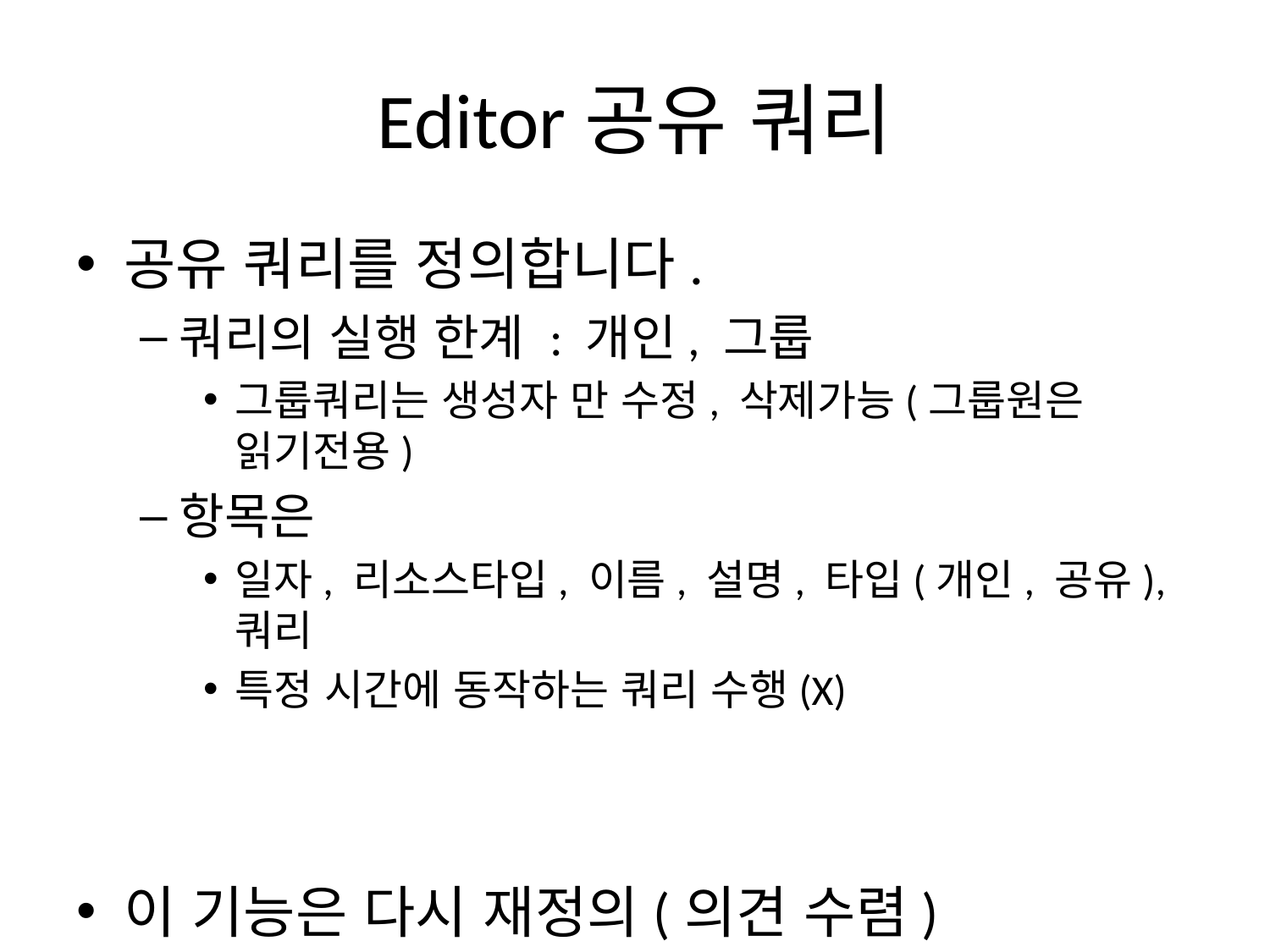

# Editor공유 쿼리
공유 쿼리를 정의합니다.
쿼리의 실행 한계 : 개인, 그룹
그룹쿼리는 생성자 만 수정, 삭제가능(그룹원은 읽기전용)
항목은
일자, 리소스타입, 이름, 설명, 타입(개인, 공유), 쿼리
특정 시간에 동작하는 쿼리 수행(X)

이 기능은 다시 재정의(의견 수렴)